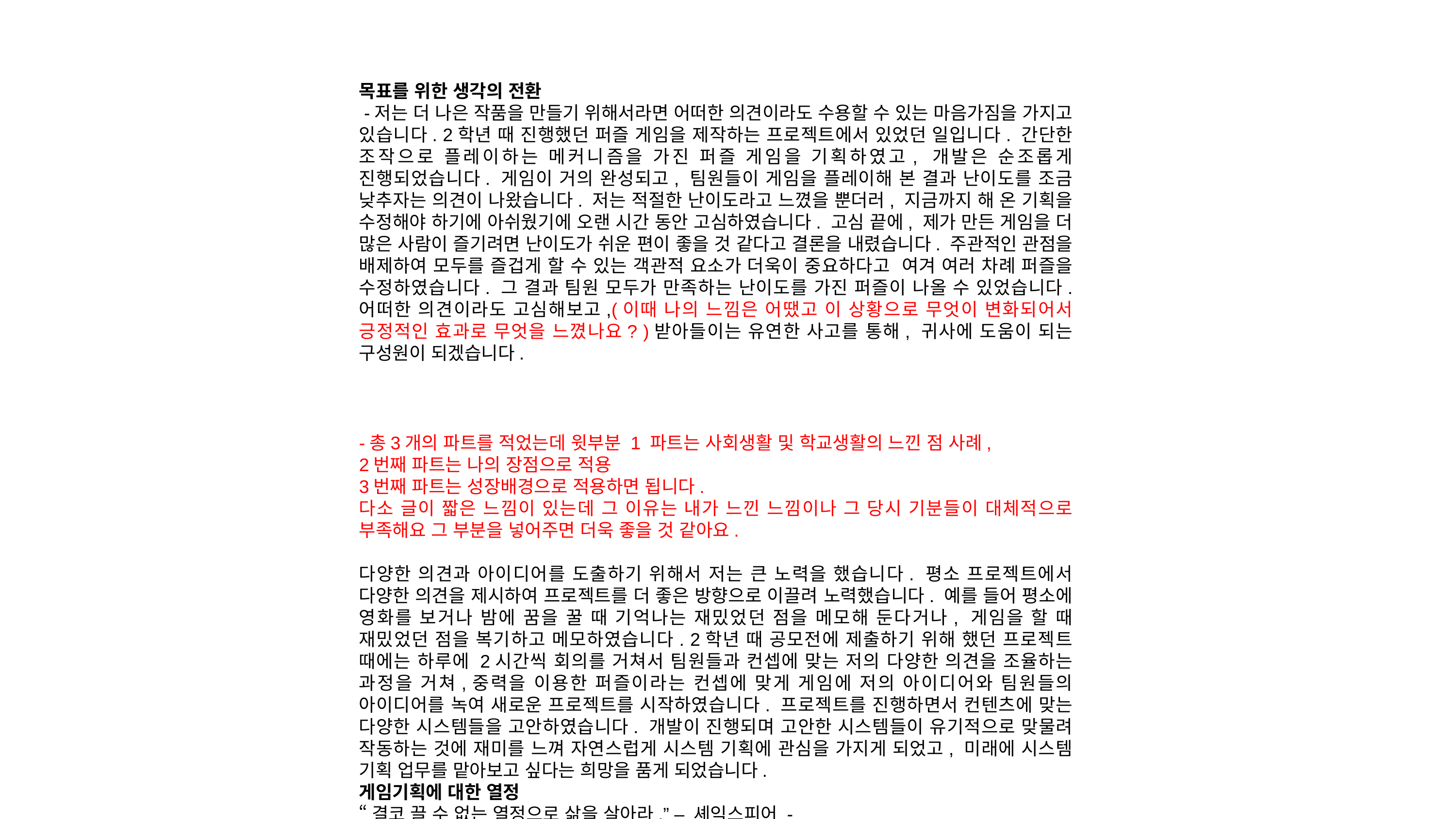

목표를 위한 생각의 전환
 -저는 더 나은 작품을 만들기 위해서라면 어떠한 의견이라도 수용할 수 있는 마음가짐을 가지고 있습니다. 2학년 때 진행했던 퍼즐 게임을 제작하는 프로젝트에서 있었던 일입니다. 간단한 조작으로 플레이하는 메커니즘을 가진 퍼즐 게임을 기획하였고, 개발은 순조롭게 진행되었습니다. 게임이 거의 완성되고, 팀원들이 게임을 플레이해 본 결과 난이도를 조금 낮추자는 의견이 나왔습니다. 저는 적절한 난이도라고 느꼈을 뿐더러, 지금까지 해 온 기획을 수정해야 하기에 아쉬웠기에 오랜 시간 동안 고심하였습니다. 고심 끝에, 제가 만든 게임을 더 많은 사람이 즐기려면 난이도가 쉬운 편이 좋을 것 같다고 결론을 내렸습니다. 주관적인 관점을 배제하여 모두를 즐겁게 할 수 있는 객관적 요소가 더욱이 중요하다고  여겨 여러 차례 퍼즐을 수정하였습니다. 그 결과 팀원 모두가 만족하는 난이도를 가진 퍼즐이 나올 수 있었습니다. 어떠한 의견이라도 고심해보고,(이때 나의 느낌은 어땠고 이 상황으로 무엇이 변화되어서 긍정적인 효과로 무엇을 느꼈나요? )받아들이는 유연한 사고를 통해, 귀사에 도움이 되는 구성원이 되겠습니다.

-총3개의 파트를 적었는데 윗부분 1 파트는 사회생활 및 학교생활의 느낀 점 사례,
2번째 파트는 나의 장점으로 적용
3번째 파트는 성장배경으로 적용하면 됩니다.
다소 글이 짧은 느낌이 있는데 그 이유는 내가 느낀 느낌이나 그 당시 기분들이 대체적으로 부족해요 그 부분을 넣어주면 더욱 좋을 것 같아요.
끊이지 않는 다양한 의견
다양한 의견과 아이디어를 도출하기 위해서 저는 큰 노력을 했습니다. 평소 프로젝트에서 다양한 의견을 제시하여 프로젝트를 더 좋은 방향으로 이끌려 노력했습니다. 예를 들어 평소에 영화를 보거나 밤에 꿈을 꿀 때 기억나는 재밌었던 점을 메모해 둔다거나, 게임을 할 때 재밌었던 점을 복기하고 메모하였습니다. 2학년 때 공모전에 제출하기 위해 했던 프로젝트 때에는 하루에 2시간씩 회의를 거쳐서 팀원들과 컨셉에 맞는 저의 다양한 의견을 조율하는 과정을 거쳐,중력을 이용한 퍼즐이라는 컨셉에 맞게 게임에 저의 아이디어와 팀원들의 아이디어를 녹여 새로운 프로젝트를 시작하였습니다. 프로젝트를 진행하면서 컨텐츠에 맞는 다양한 시스템들을 고안하였습니다. 개발이 진행되며 고안한 시스템들이 유기적으로 맞물려 작동하는 것에 재미를 느껴 자연스럽게 시스템 기획에 관심을 가지게 되었고, 미래에 시스템 기획 업무를 맡아보고 싶다는 희망을 품게 되었습니다.
게임기획에 대한 열정
“결코 끌 수 없는 열정으로 삶을 살아라.” – 셰익스피어 -
열정은 삶을 살아가게 만드는 원동력이라고 생각합니다. 중학교 때 접한 “다크소울 3”라는 게임에서 적의 무기를 튕겨내는 패링 시스템의 화려함이 제게 게임 기획에 대한 흥미를 주었습니다. 며칠 후 ‘RPGMaker’를 공부하고 게임을 기획하여 만들어봤습니다. 제가 만든 게임을 해 본 친구는 재밌다고 말해주었습니다. 친구의 이 말 한마디에 말하지 못할 정도로 뿌듯한 감정과 행복을 느껴, 전문적으로 배워 게임을 기획해보고 싶은 열정이 생겼습니다. 게임 기획자가 되기 위해 정보를 찾아보던 도중 게임 기획과 프로그래밍, 그래픽에 대해 알려주는 학교가 있다는 것을 알고, 그 학교에 지원하여 입학하였습니다. 학교에 입학한 후 게임 기획자가 되기 위하여 학우들과 기획 동아리를 만들어 여러 장르의 게임들을 분석하고 토론하는 활동을 가졌습니다. 또한 이번 연초부터는 게임 기획에 대해 더욱 배우고 싶어 토요일, 일요일에 학원에서 현업에 사용되는 여러 기술들을 배우고 있습니다. 이러한 열정을 가지고 귀사에 입사하여 성실히 일해, 귀사에 도움이 되겠습니다.